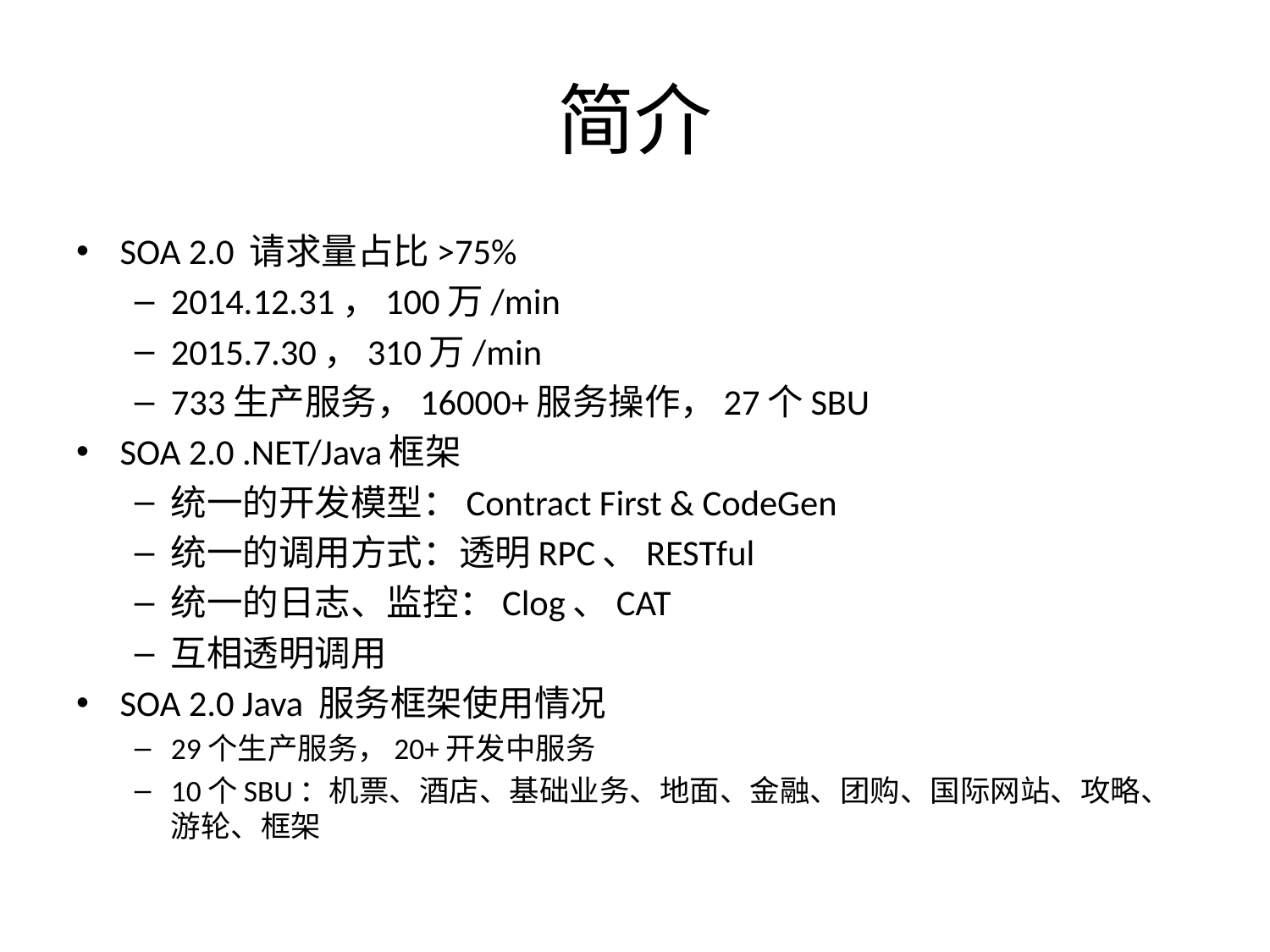

# 简介
SOA 2.0 请求量占比>75%
2014.12.31，100万/min
2015.7.30，310万/min
733生产服务，16000+服务操作，27个SBU
SOA 2.0 .NET/Java框架
统一的开发模型：Contract First & CodeGen
统一的调用方式：透明RPC、RESTful
统一的日志、监控：Clog、CAT
互相透明调用
SOA 2.0 Java 服务框架使用情况
29个生产服务，20+开发中服务
10个SBU：机票、酒店、基础业务、地面、金融、团购、国际网站、攻略、游轮、框架